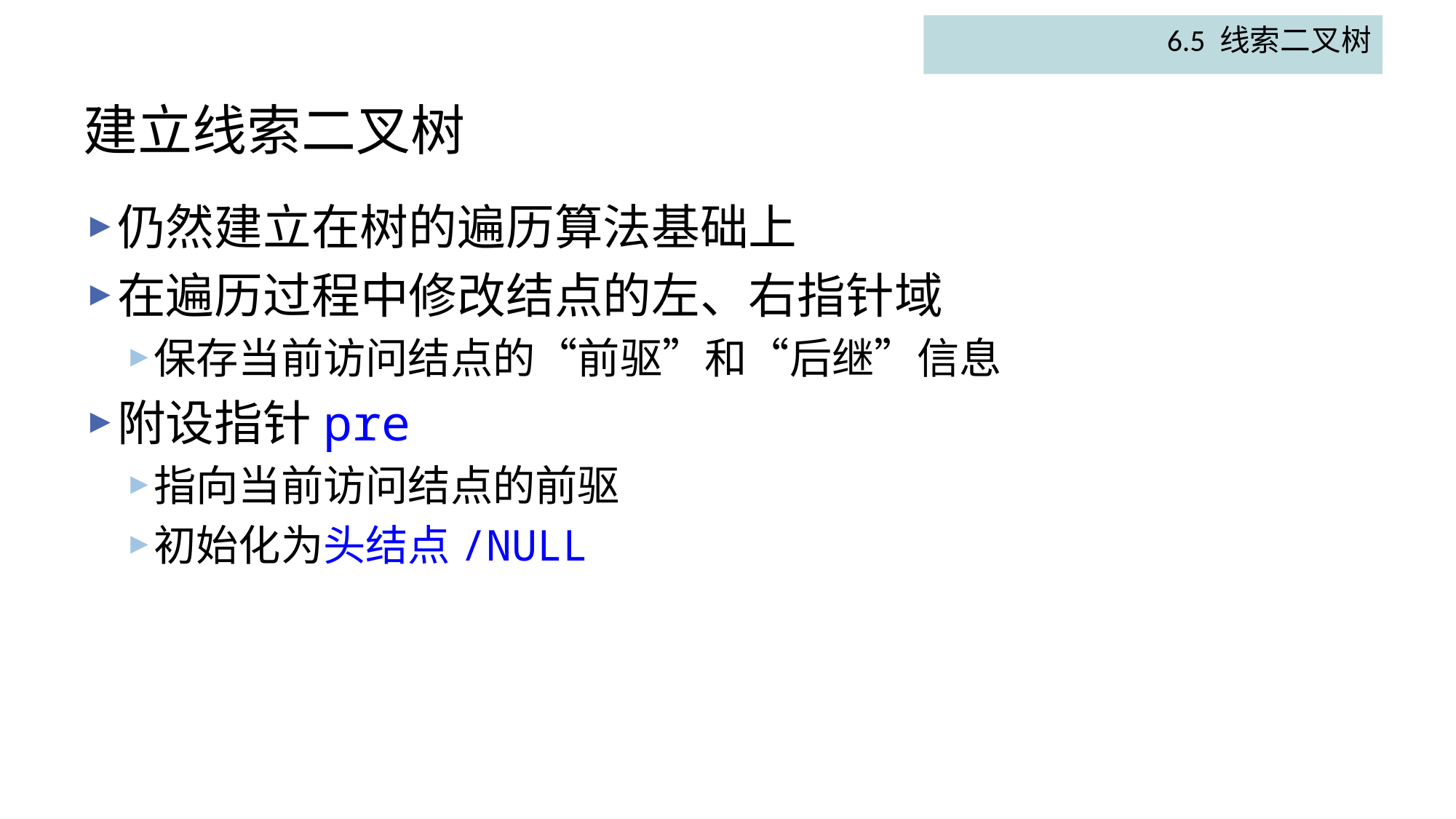

6.5 线索二叉树
# 建立线索二叉树
仍然建立在树的遍历算法基础上
在遍历过程中修改结点的左、右指针域
保存当前访问结点的“前驱”和“后继”信息
附设指针pre
指向当前访问结点的前驱
初始化为头结点/NULL